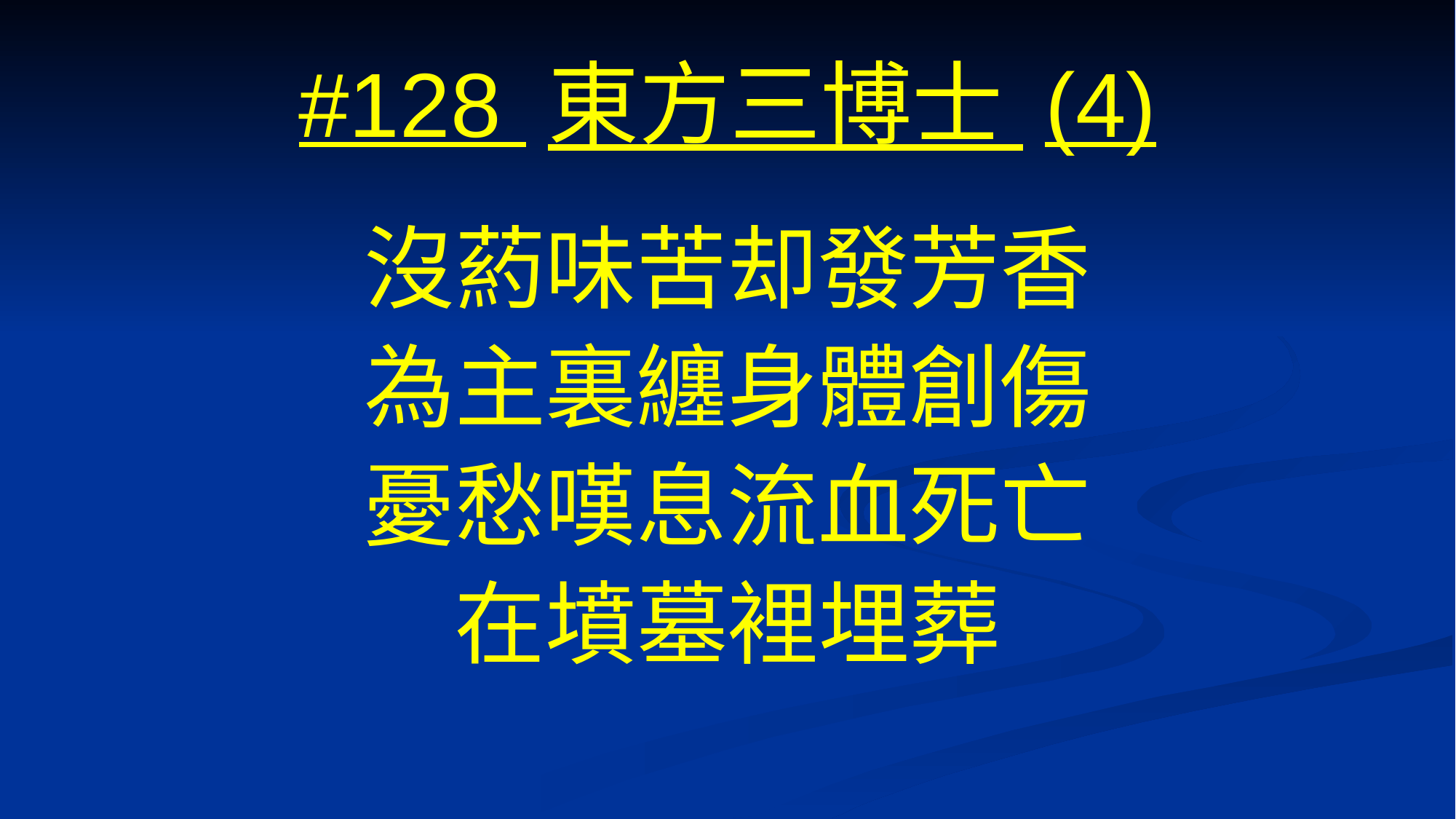

# #128 東方三博士 (4)
沒葯味苦却發芳香
為主裏纏身體創傷
憂愁嘆息流血死亡
在墳墓裡埋葬